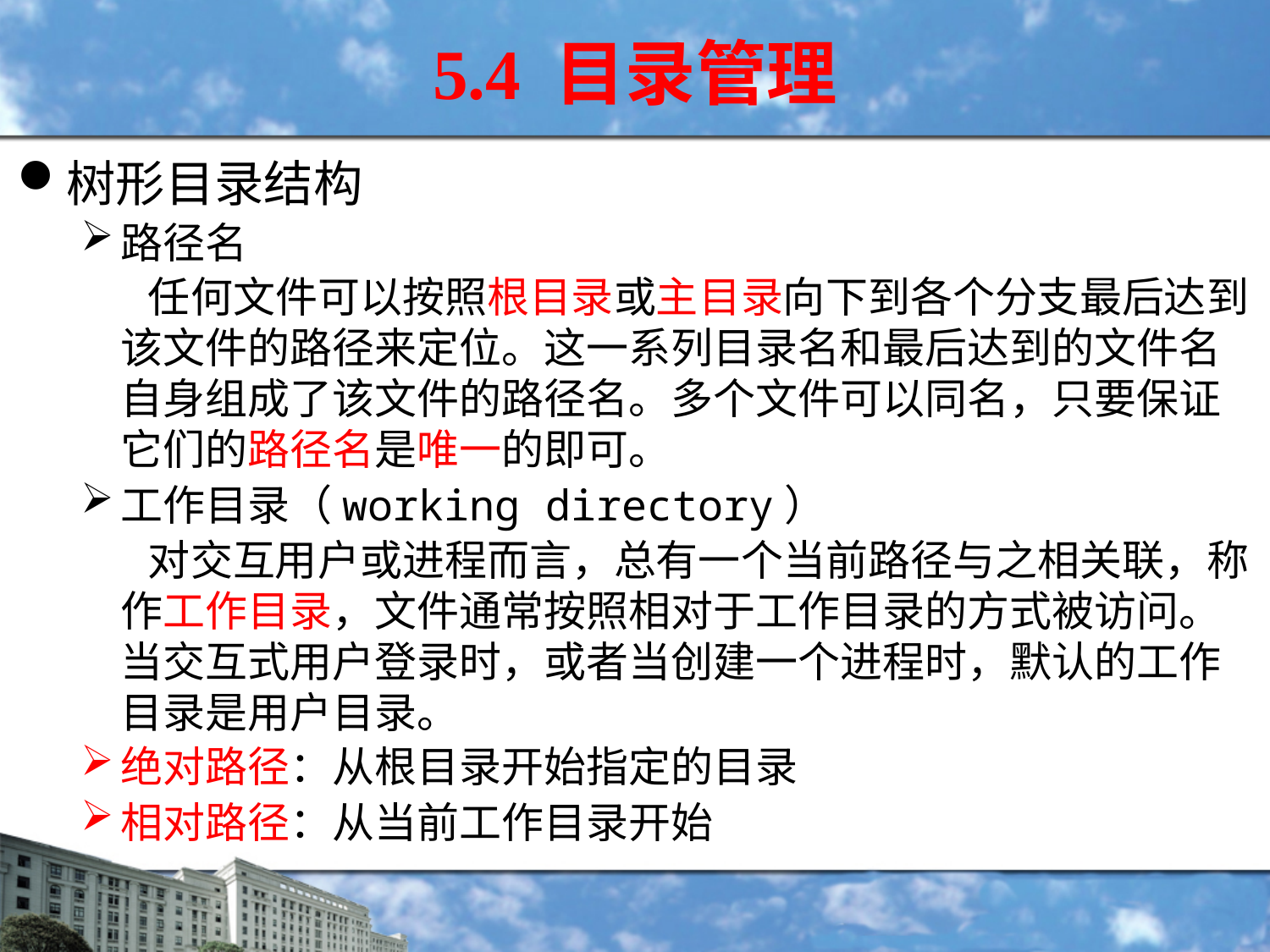

5.4 目录管理
树形目录结构
路径名
      任何文件可以按照根目录或主目录向下到各个分支最后达到该文件的路径来定位。这一系列目录名和最后达到的文件名自身组成了该文件的路径名。多个文件可以同名，只要保证它们的路径名是唯一的即可。
工作目录（working directory）
      对交互用户或进程而言，总有一个当前路径与之相关联，称作工作目录，文件通常按照相对于工作目录的方式被访问。当交互式用户登录时，或者当创建一个进程时，默认的工作目录是用户目录。
绝对路径：从根目录开始指定的目录
相对路径：从当前工作目录开始